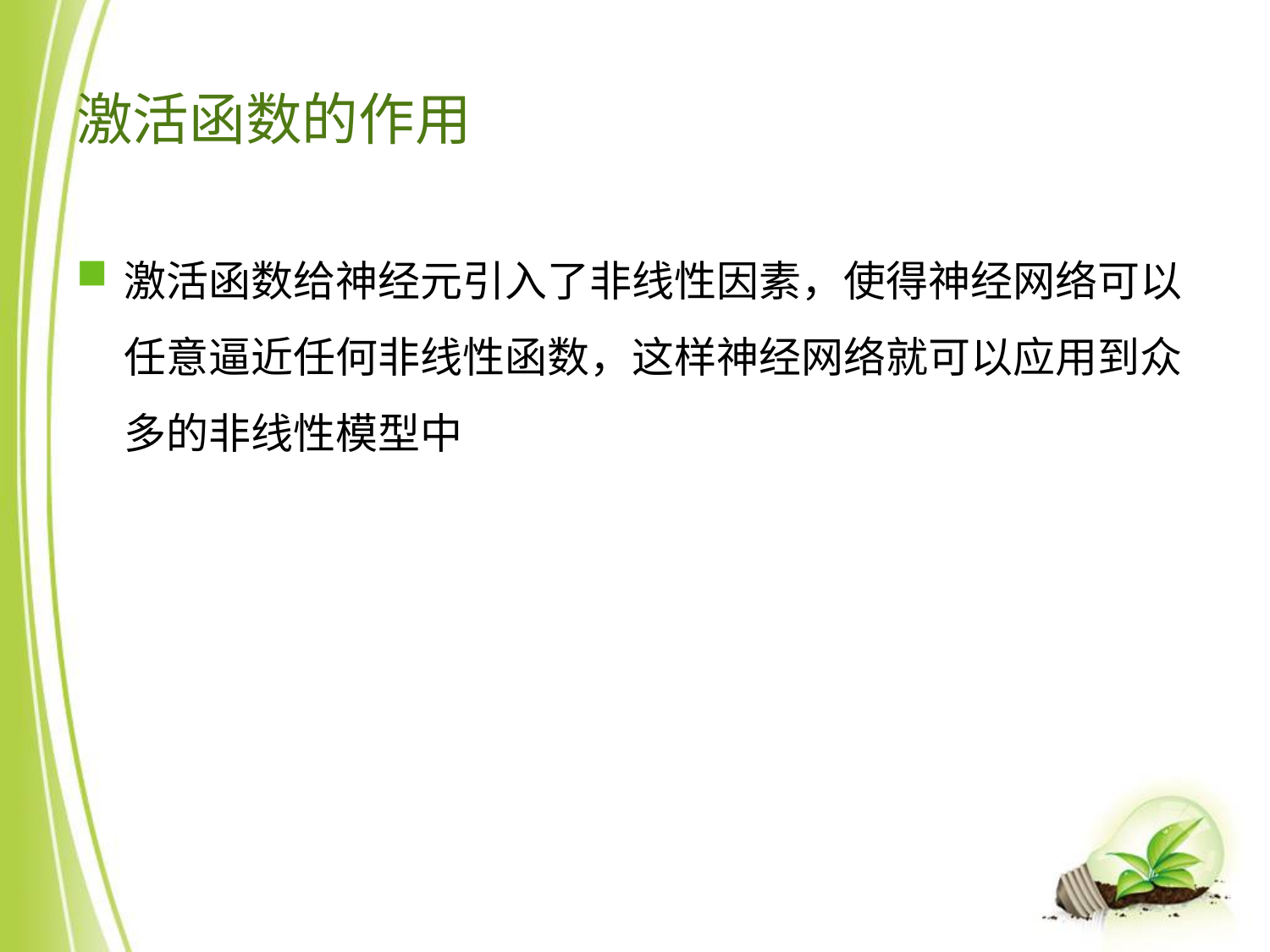

# 激活函数的作用
激活函数给神经元引入了非线性因素，使得神经网络可以任意逼近任何非线性函数，这样神经网络就可以应用到众多的非线性模型中